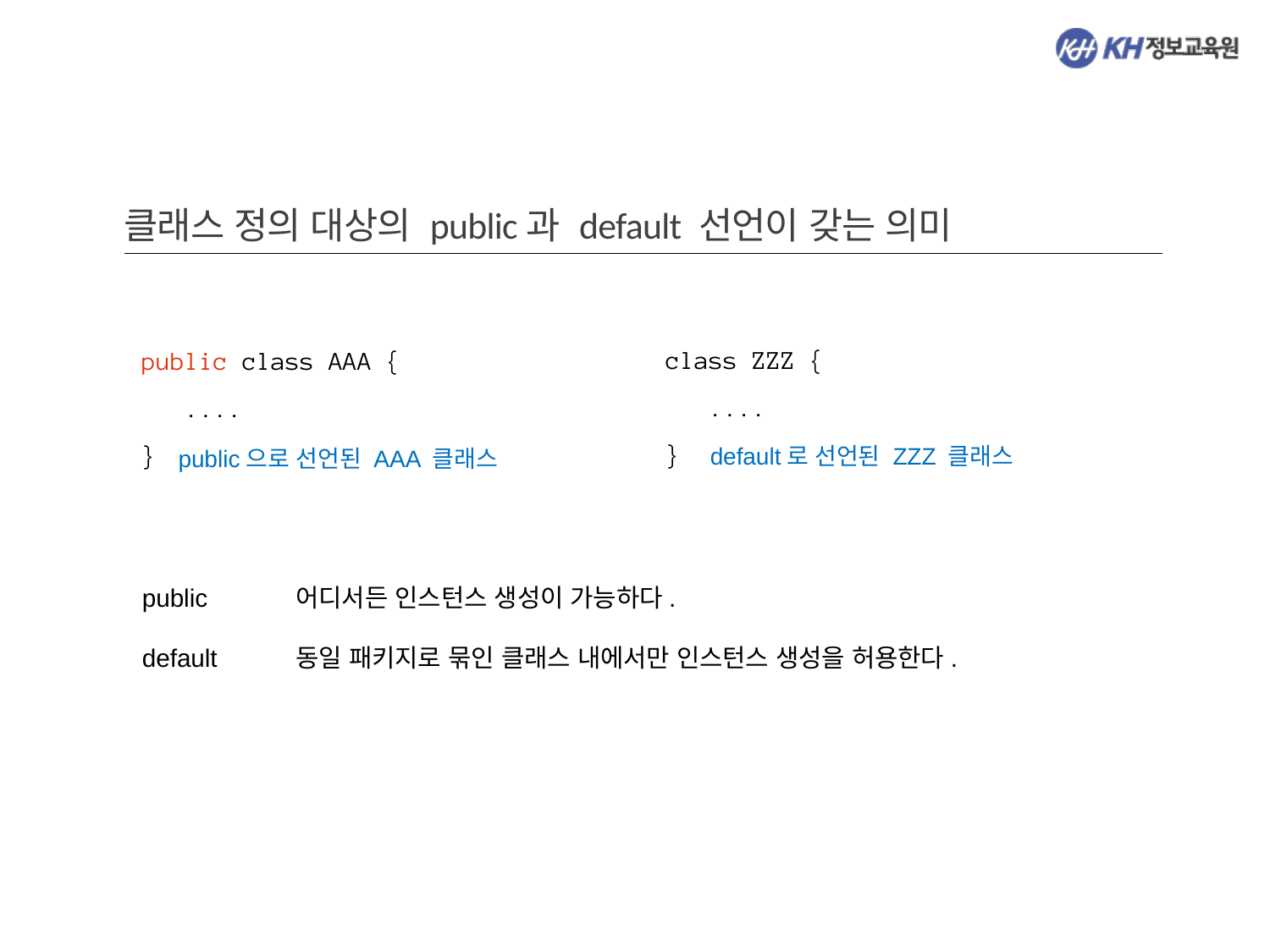

클래스 정의 대상의 public과 default 선언이 갖는 의미
class ZZZ {
   ....
}
public class AAA {
   ....
}
default로 선언된 ZZZ 클래스
public으로 선언된 AAA 클래스
public	   어디서든 인스턴스 생성이 가능하다.
default	   동일 패키지로 묶인 클래스 내에서만 인스턴스 생성을 허용한다.